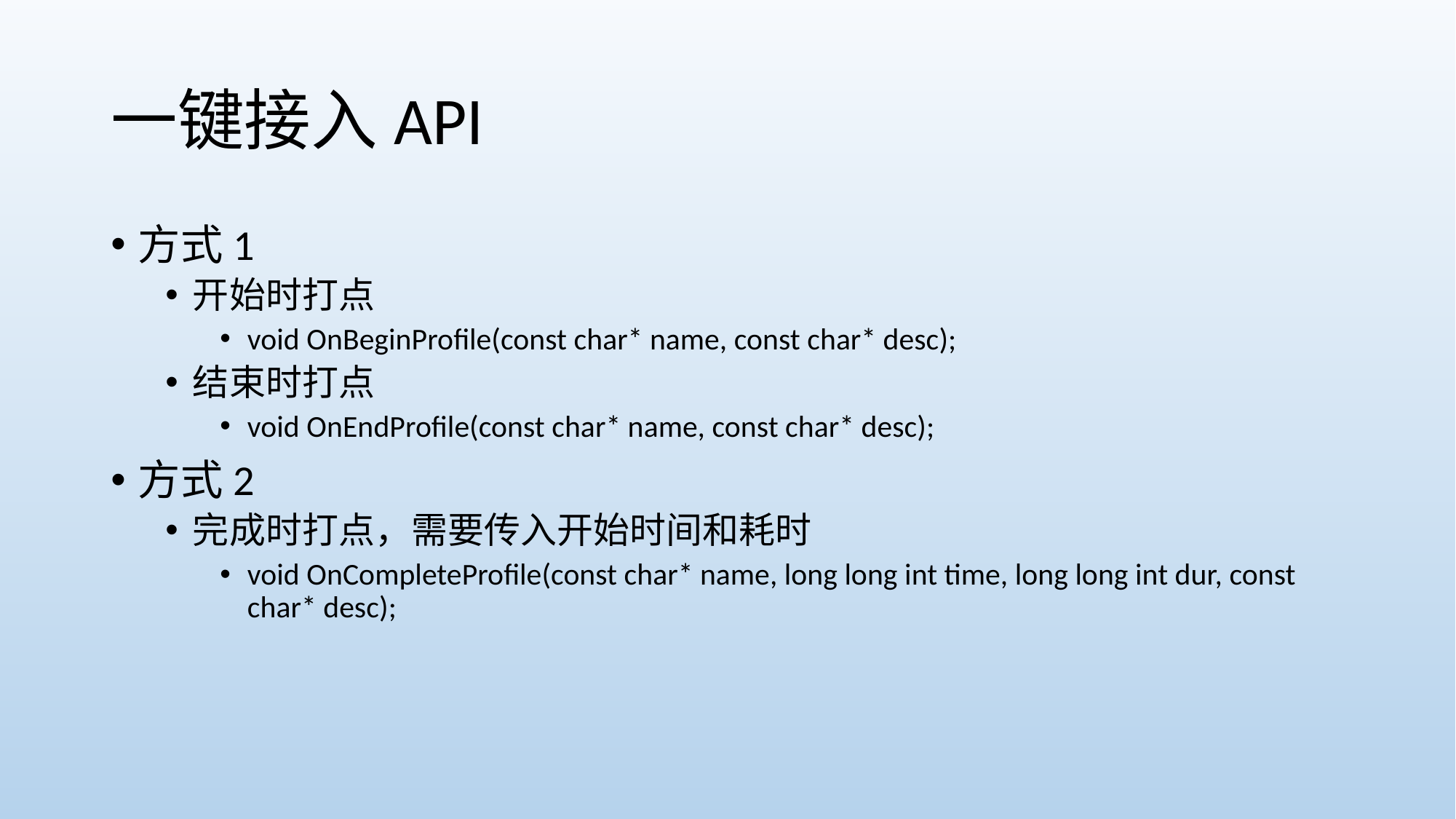

# 一键接入API
方式1
开始时打点
void OnBeginProfile(const char* name, const char* desc);
结束时打点
void OnEndProfile(const char* name, const char* desc);
方式2
完成时打点，需要传入开始时间和耗时
void OnCompleteProfile(const char* name, long long int time, long long int dur, const char* desc);